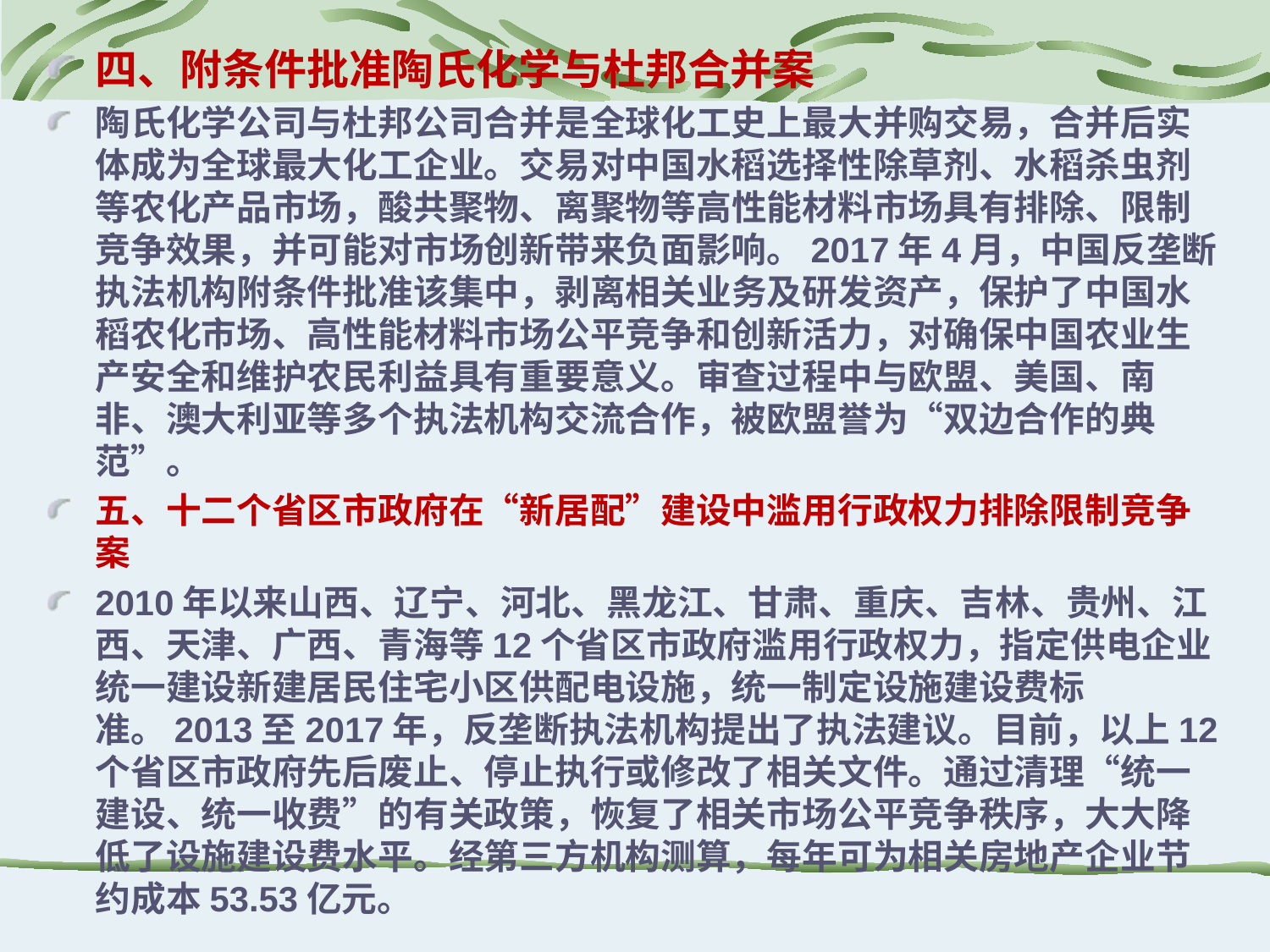

四、附条件批准陶氏化学与杜邦合并案
陶氏化学公司与杜邦公司合并是全球化工史上最大并购交易，合并后实体成为全球最大化工企业。交易对中国水稻选择性除草剂、水稻杀虫剂等农化产品市场，酸共聚物、离聚物等高性能材料市场具有排除、限制竞争效果，并可能对市场创新带来负面影响。2017年4月，中国反垄断执法机构附条件批准该集中，剥离相关业务及研发资产，保护了中国水稻农化市场、高性能材料市场公平竞争和创新活力，对确保中国农业生产安全和维护农民利益具有重要意义。审查过程中与欧盟、美国、南非、澳大利亚等多个执法机构交流合作，被欧盟誉为“双边合作的典范”。
五、十二个省区市政府在“新居配”建设中滥用行政权力排除限制竞争案
2010年以来山西、辽宁、河北、黑龙江、甘肃、重庆、吉林、贵州、江西、天津、广西、青海等12个省区市政府滥用行政权力，指定供电企业统一建设新建居民住宅小区供配电设施，统一制定设施建设费标准。2013至2017年，反垄断执法机构提出了执法建议。目前，以上12个省区市政府先后废止、停止执行或修改了相关文件。通过清理“统一建设、统一收费”的有关政策，恢复了相关市场公平竞争秩序，大大降低了设施建设费水平。经第三方机构测算，每年可为相关房地产企业节约成本53.53亿元。

#